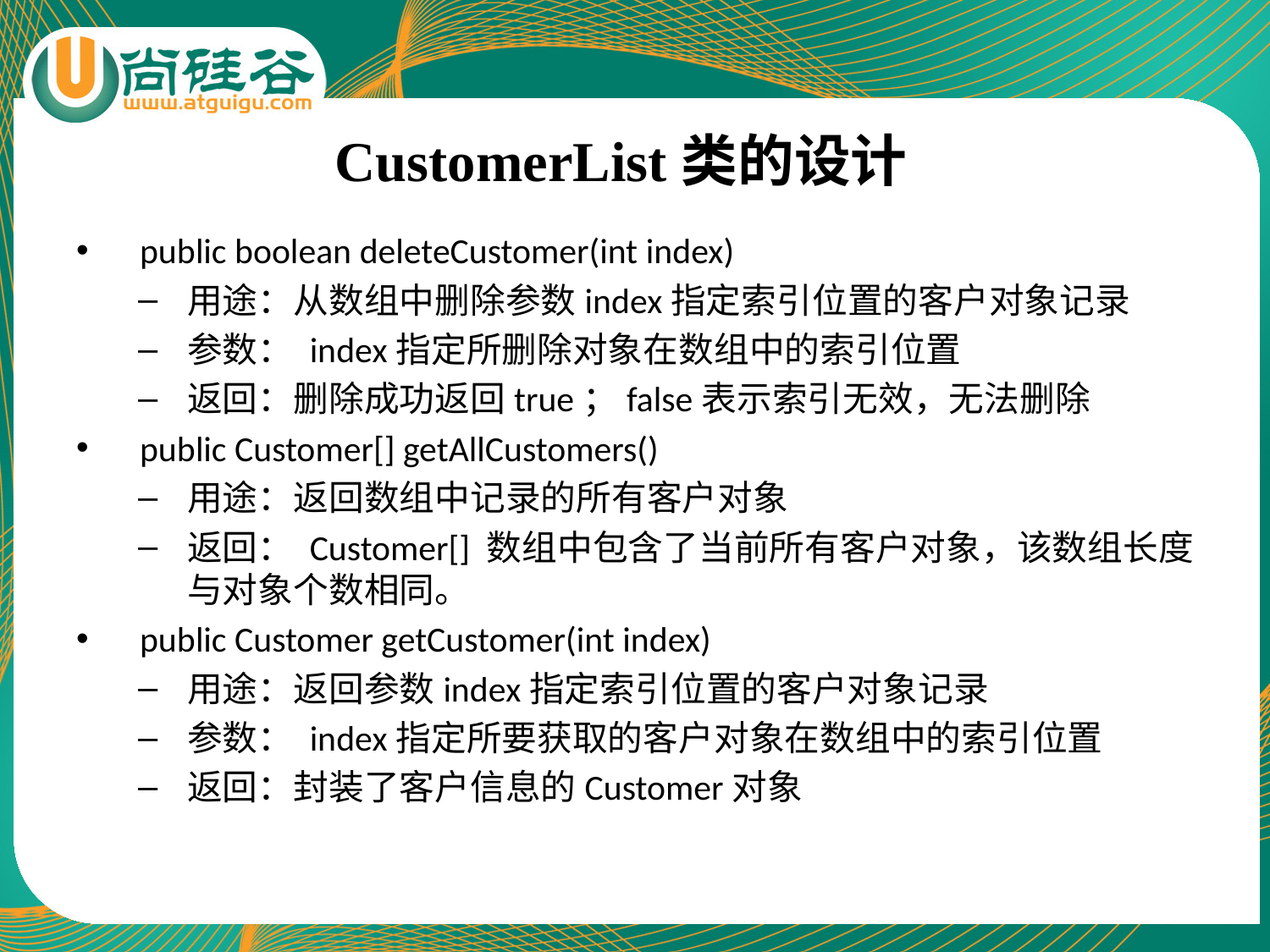

# CustomerList类的设计
public boolean deleteCustomer(int index)
用途：从数组中删除参数index指定索引位置的客户对象记录
参数： index指定所删除对象在数组中的索引位置
返回：删除成功返回true；false表示索引无效，无法删除
public Customer[] getAllCustomers()
用途：返回数组中记录的所有客户对象
返回： Customer[] 数组中包含了当前所有客户对象，该数组长度与对象个数相同。
public Customer getCustomer(int index)
用途：返回参数index指定索引位置的客户对象记录
参数： index指定所要获取的客户对象在数组中的索引位置
返回：封装了客户信息的Customer对象